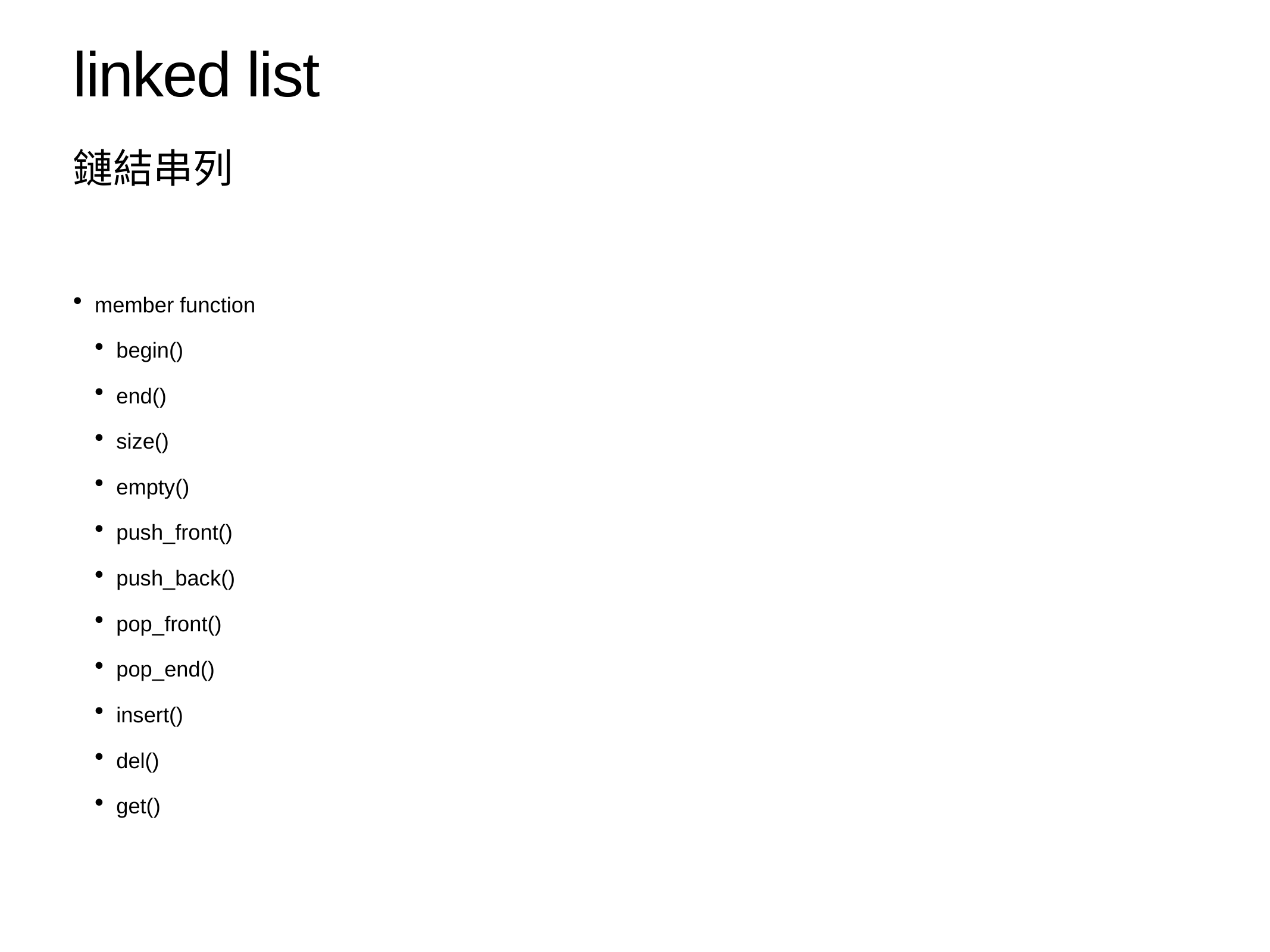

# linked list
鏈結串列
member function
begin()
end()
size()
empty()
push_front()
push_back()
pop_front()
pop_end()
insert()
del()
get()